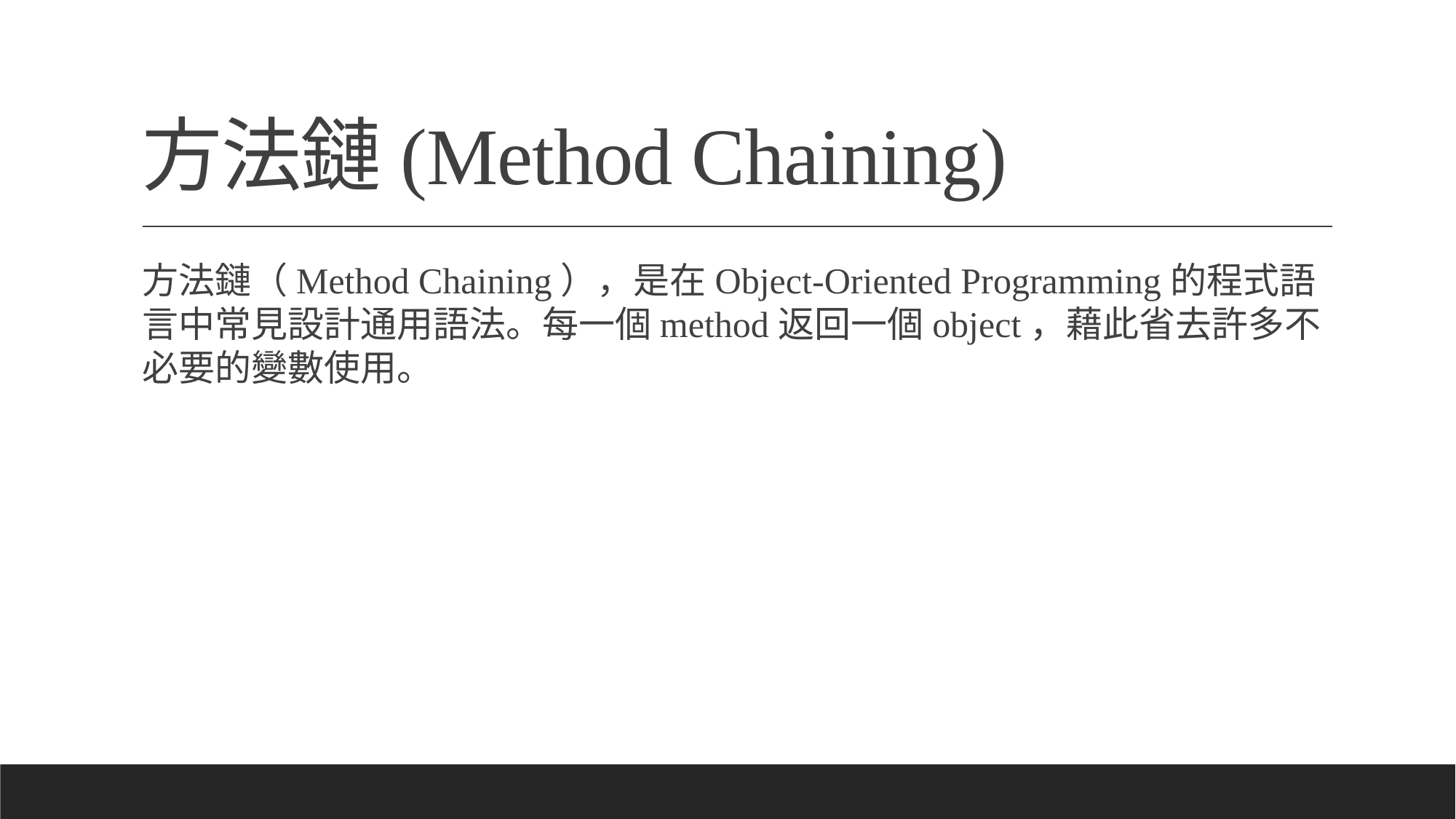

# 方法鏈(Method Chaining)
方法鏈（Method Chaining），是在Object-Oriented Programming的程式語言中常見設計通用語法。每一個method返回一個object，藉此省去許多不必要的變數使用。